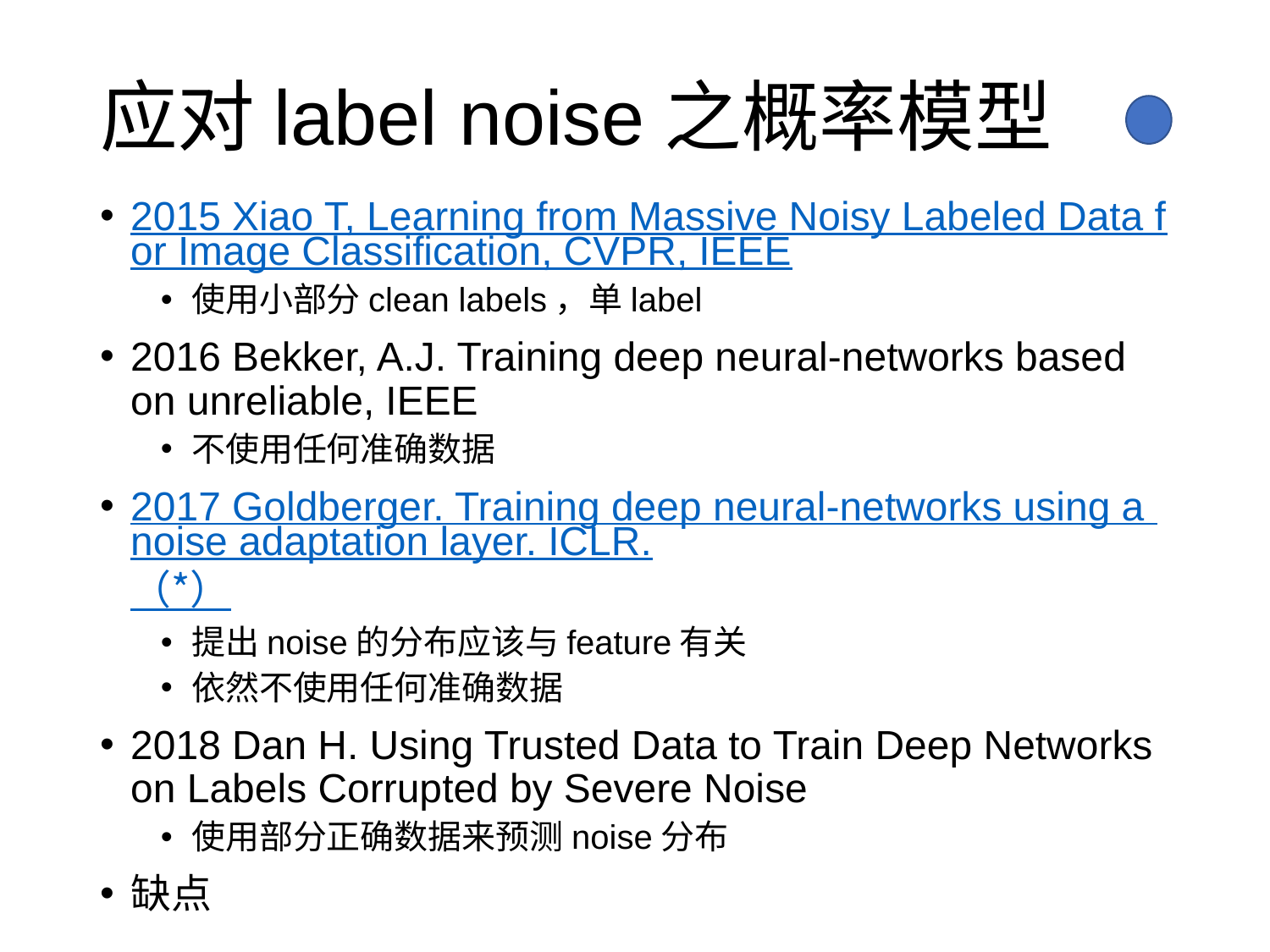

# 应对label noise之概率模型

2015 Xiao T, Learning from Massive Noisy Labeled Data for Image Classification, CVPR, IEEE
使用小部分clean labels，单label
2016 Bekker, A.J. Training deep neural-networks based on unreliable, IEEE
不使用任何准确数据
2017 Goldberger. Training deep neural-networks using a noise adaptation layer. ICLR.（*）
提出noise的分布应该与feature有关
依然不使用任何准确数据
2018 Dan H. Using Trusted Data to Train Deep Networks on Labels Corrupted by Severe Noise
使用部分正确数据来预测noise分布
缺点